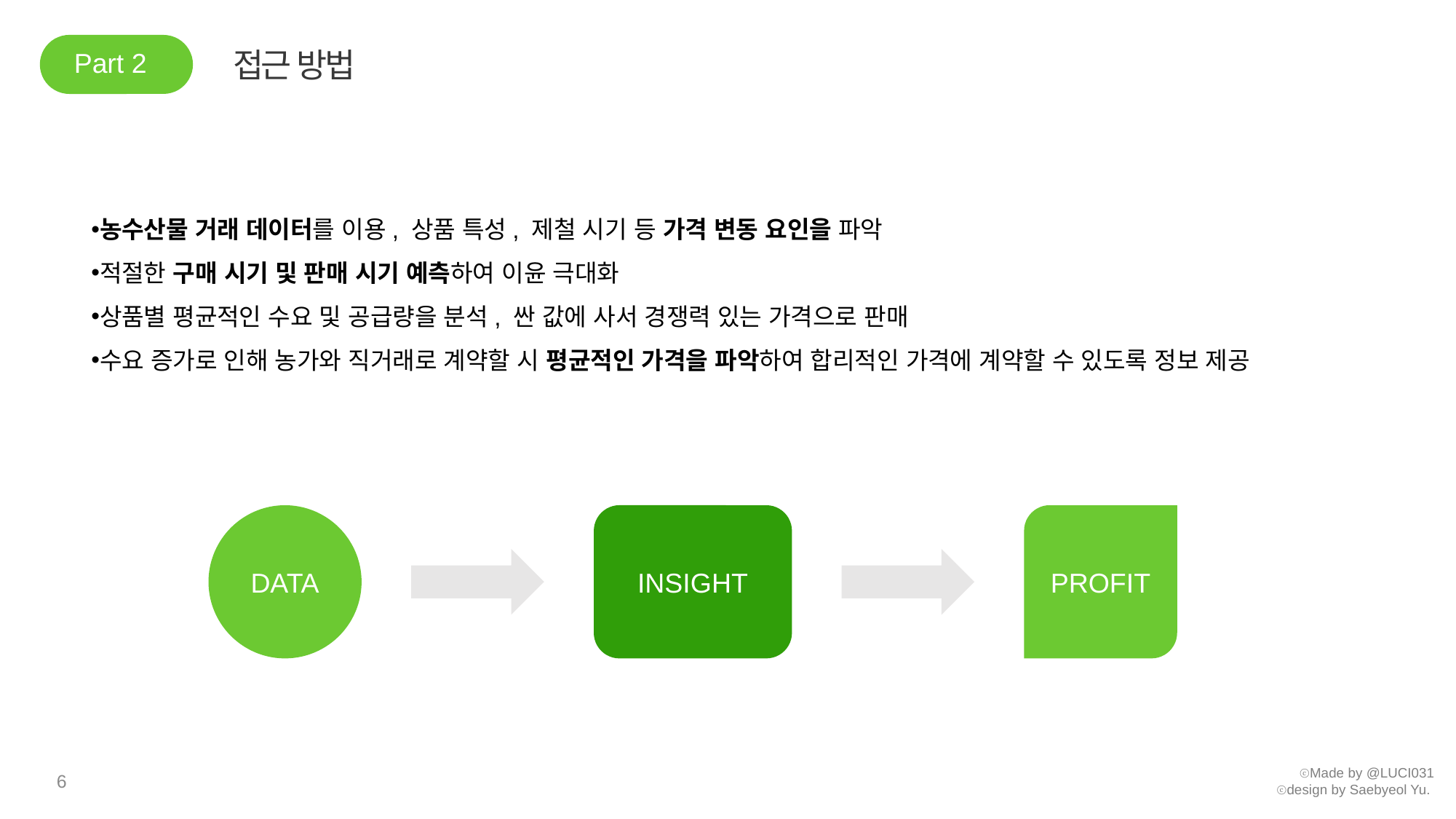

Part 2
접근 방법
농수산물 거래 데이터를 이용, 상품 특성, 제철 시기 등 가격 변동 요인을 파악
적절한 구매 시기 및 판매 시기 예측하여 이윤 극대화
상품별 평균적인 수요 및 공급량을 분석, 싼 값에 사서 경쟁력 있는 가격으로 판매
수요 증가로 인해 농가와 직거래로 계약할 시 평균적인 가격을 파악하여 합리적인 가격에 계약할 수 있도록 정보 제공
PROFIT
INSIGHT
DATA

6